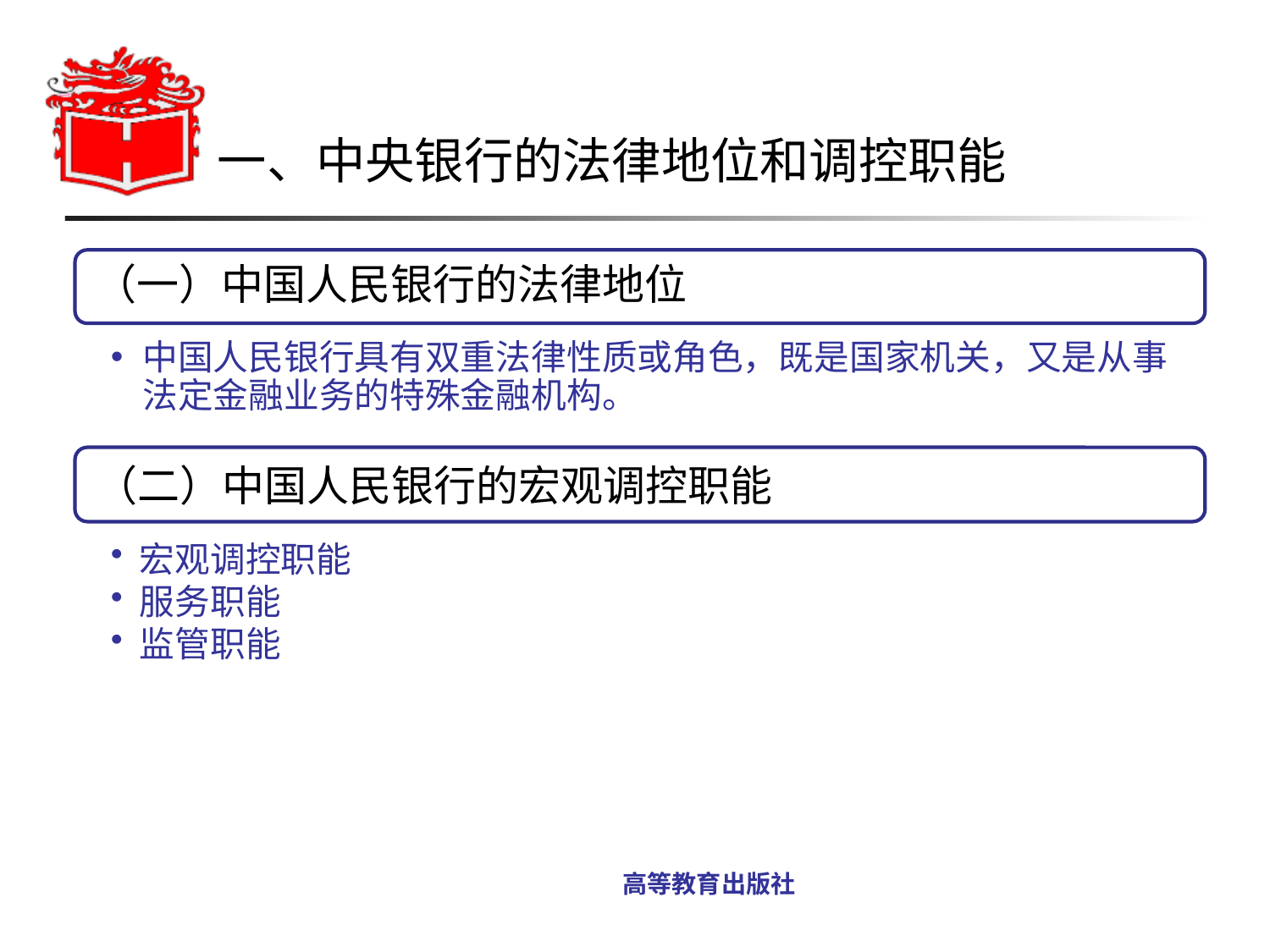

一、中央银行的法律地位和调控职能
（一）中国人民银行的法律地位
中国人民银行具有双重法律性质或角色，既是国家机关，又是从事法定金融业务的特殊金融机构。
（二）中国人民银行的宏观调控职能
 宏观调控职能
 服务职能
 监管职能

高等教育出版社